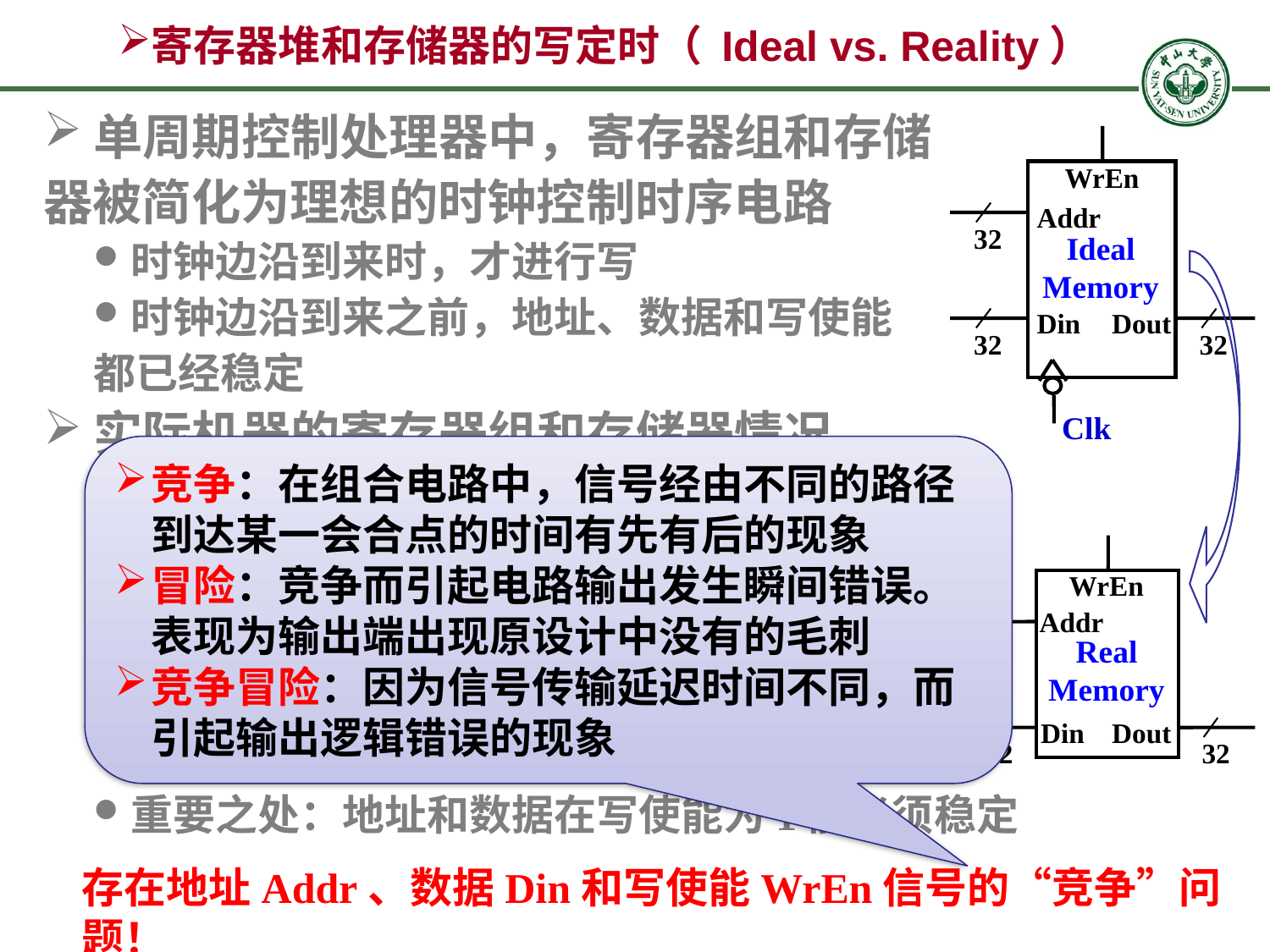

# 寄存器堆和存储器的写定时（ Ideal vs. Reality）
单周期控制处理器中，寄存器组和存储
器被简化为理想的时钟控制时序电路
时钟边沿到来时，才进行写
时钟边沿到来之前，地址、数据和写使能
都已经稳定
实际机器的寄存器组和存储器情况
寄存器有时钟输入，存储器可能无时钟输入
写操作不是由时钟边沿触发，而是一个组合
电路，其过程：
写使能(Write Enable)为 1，且 Din信号已稳
定时，经过Write Access时间，Din信号被写
入 Addr 单元处
重要之处：地址和数据在写使能为1前必须稳定

WrEn

Addr

32
Ideal
Memory
Din
Dout

32
32

Clk

竞争：在组合电路中，信号经由不同的路径到达某一会合点的时间有先有后的现象
冒险：竞争而引起电路输出发生瞬间错误。表现为输出端出现原设计中没有的毛刺
竞争冒险：因为信号传输延迟时间不同，而引起输出逻辑错误的现象

WrEn

Addr

32
Real
Memory
Din
Dout

32
32
存在地址Addr、数据Din和写使能WrEn信号的“竞争”问题！